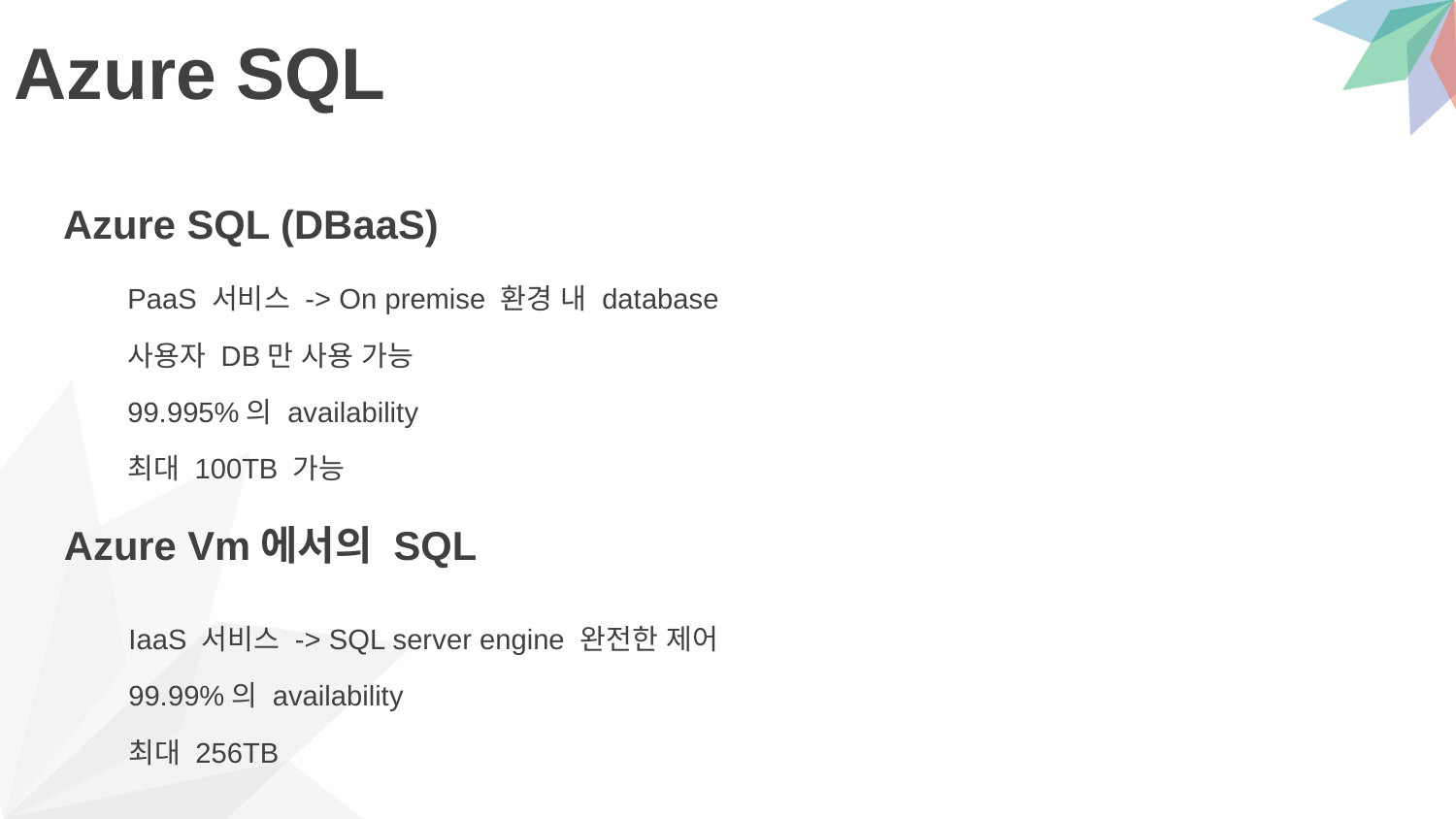

# Azure SQL
Azure SQL (DBaaS)
PaaS 서비스 -> On premise 환경 내 database
사용자 DB만 사용 가능
99.995%의 availability
최대 100TB 가능
Azure Vm에서의 SQL
IaaS 서비스 -> SQL server engine 완전한 제어
99.99%의 availability
최대 256TB